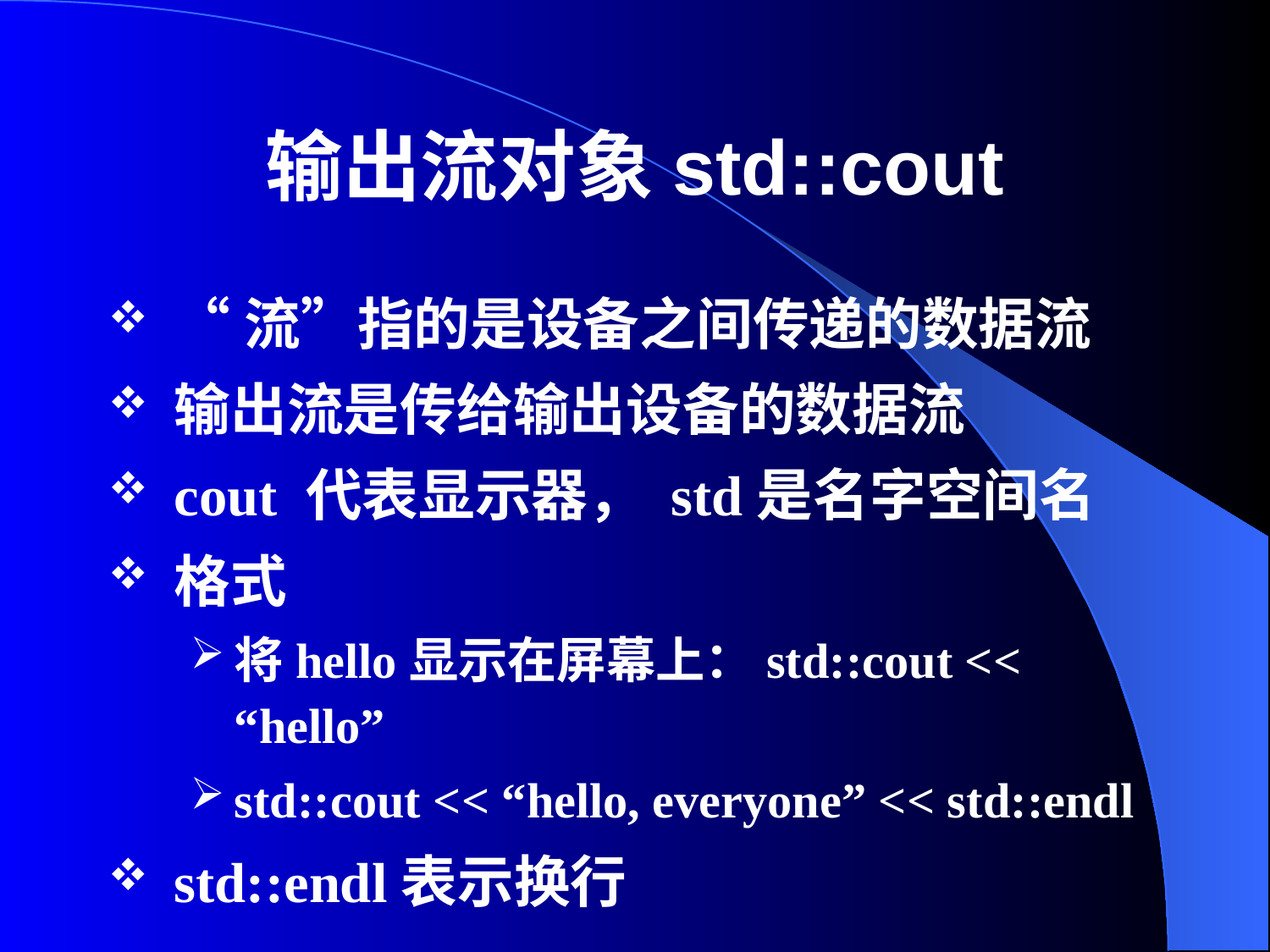

# 输出流对象std::cout
“流”指的是设备之间传递的数据流
输出流是传给输出设备的数据流
cout 代表显示器， std是名字空间名
格式
将hello显示在屏幕上：std::cout << “hello”
std::cout << “hello, everyone” << std::endl
std::endl表示换行